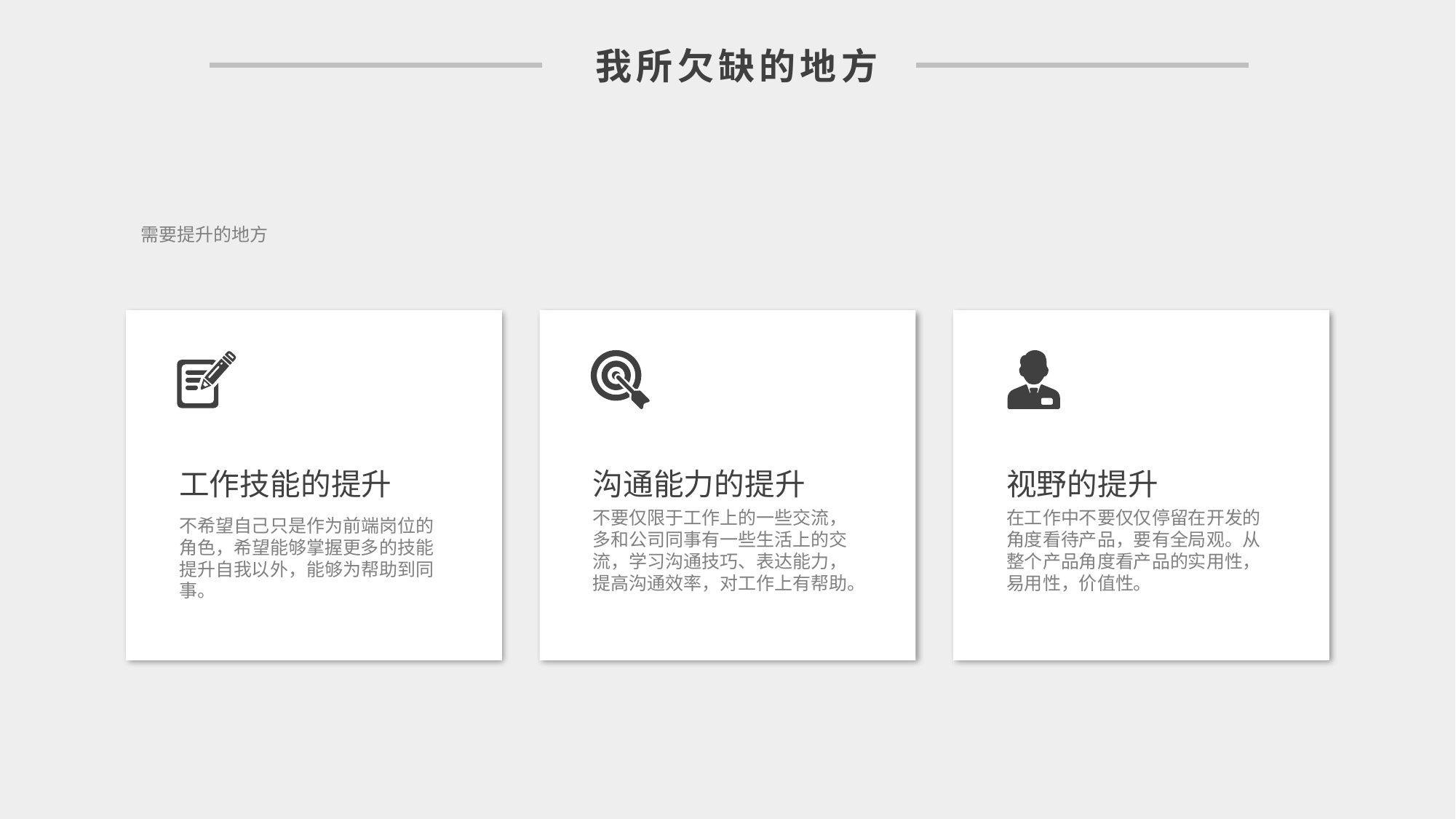

我所欠缺的地方
需要提升的地方

工作技能的提升
不希望自己只是作为前端岗位的角色，希望能够掌握更多的技能提升自我以外，能够为帮助到同事。

沟通能力的提升
不要仅限于工作上的一些交流，多和公司同事有一些生活上的交流，学习沟通技巧、表达能力，提高沟通效率，对工作上有帮助。

视野的提升
在工作中不要仅仅停留在开发的角度看待产品，要有全局观。从整个产品角度看产品的实用性，易用性，价值性。